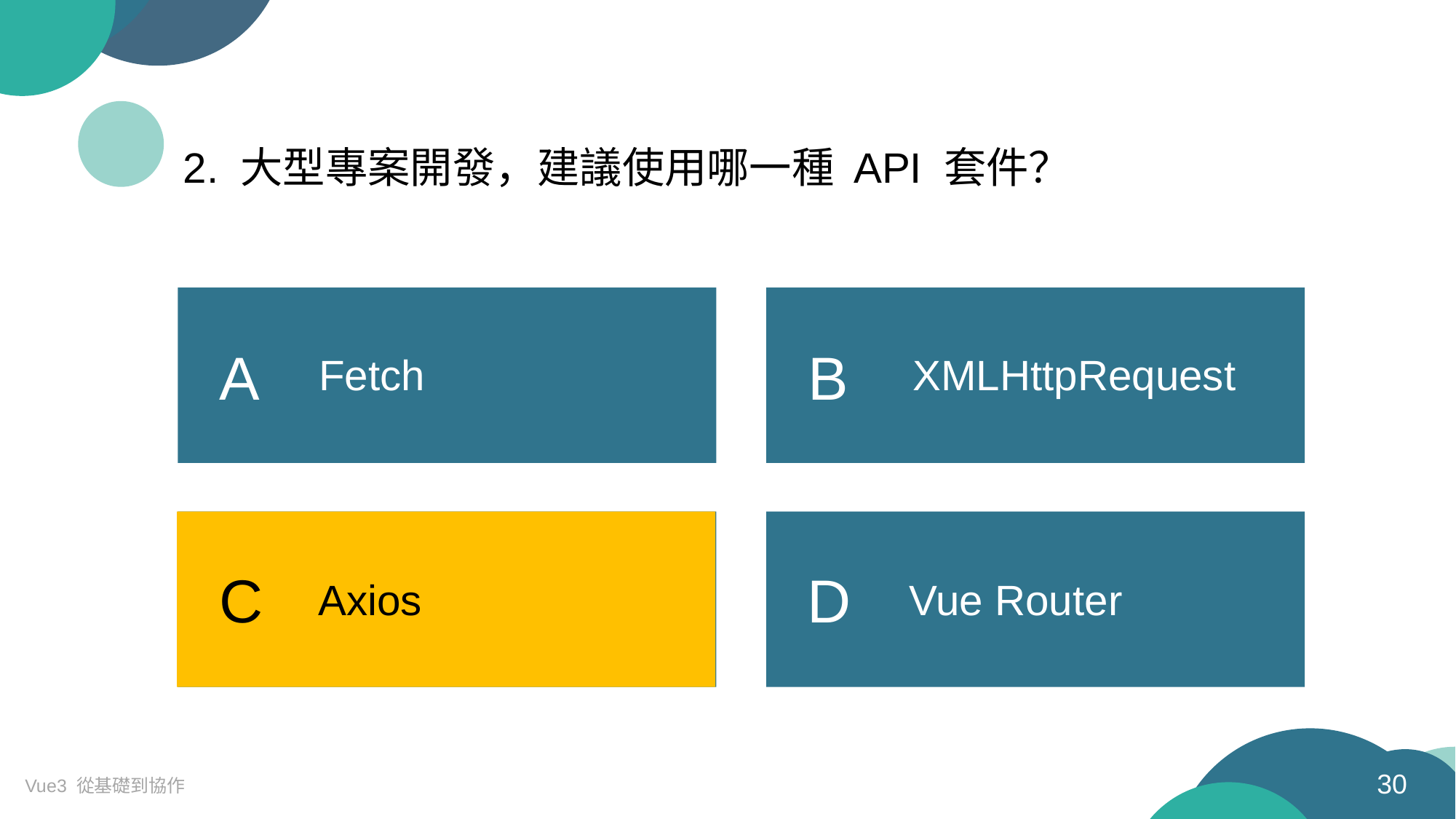

2. 大型專案開發，建議使用哪一種 API 套件？

A
Fetch

B
XMLHttpRequest

C
Axios

C
Axios

D
Vue Router

30
Vue3 從基礎到協作